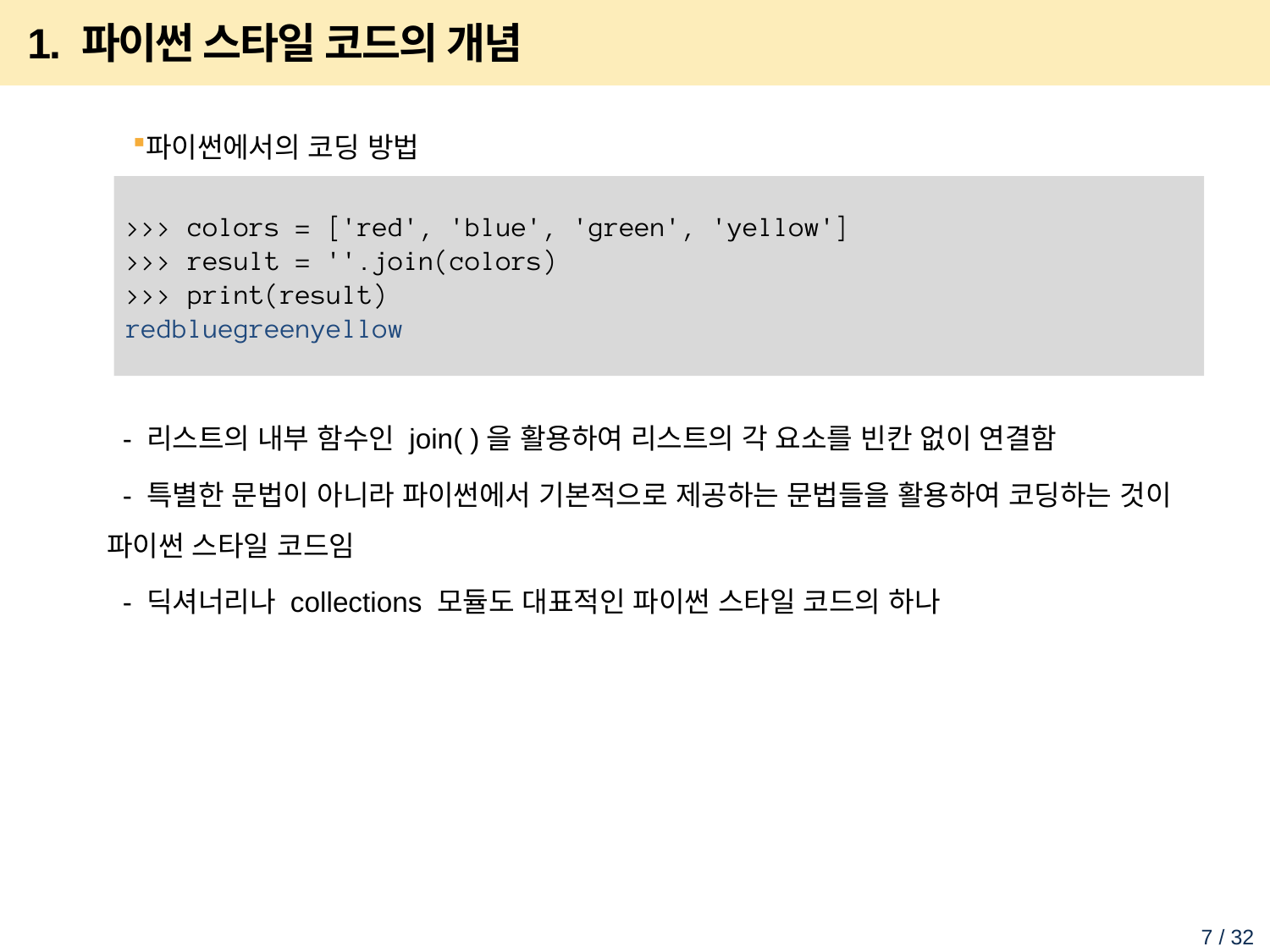

# 1. 파이썬 스타일 코드의 개념
파이썬에서의 코딩 방법

  - 리스트의 내부 함수인 join( )을 활용하여 리스트의 각 요소를 빈칸 없이 연결함
  - 특별한 문법이 아니라 파이썬에서 기본적으로 제공하는 문법들을 활용하여 코딩하는 것이 파이썬 스타일 코드임
  - 딕셔너리나 collections 모듈도 대표적인 파이썬 스타일 코드의 하나
>>> colors = ['red', 'blue', 'green', 'yellow']
>>> result = ''.join(colors)
>>> print(result)
redbluegreenyellow